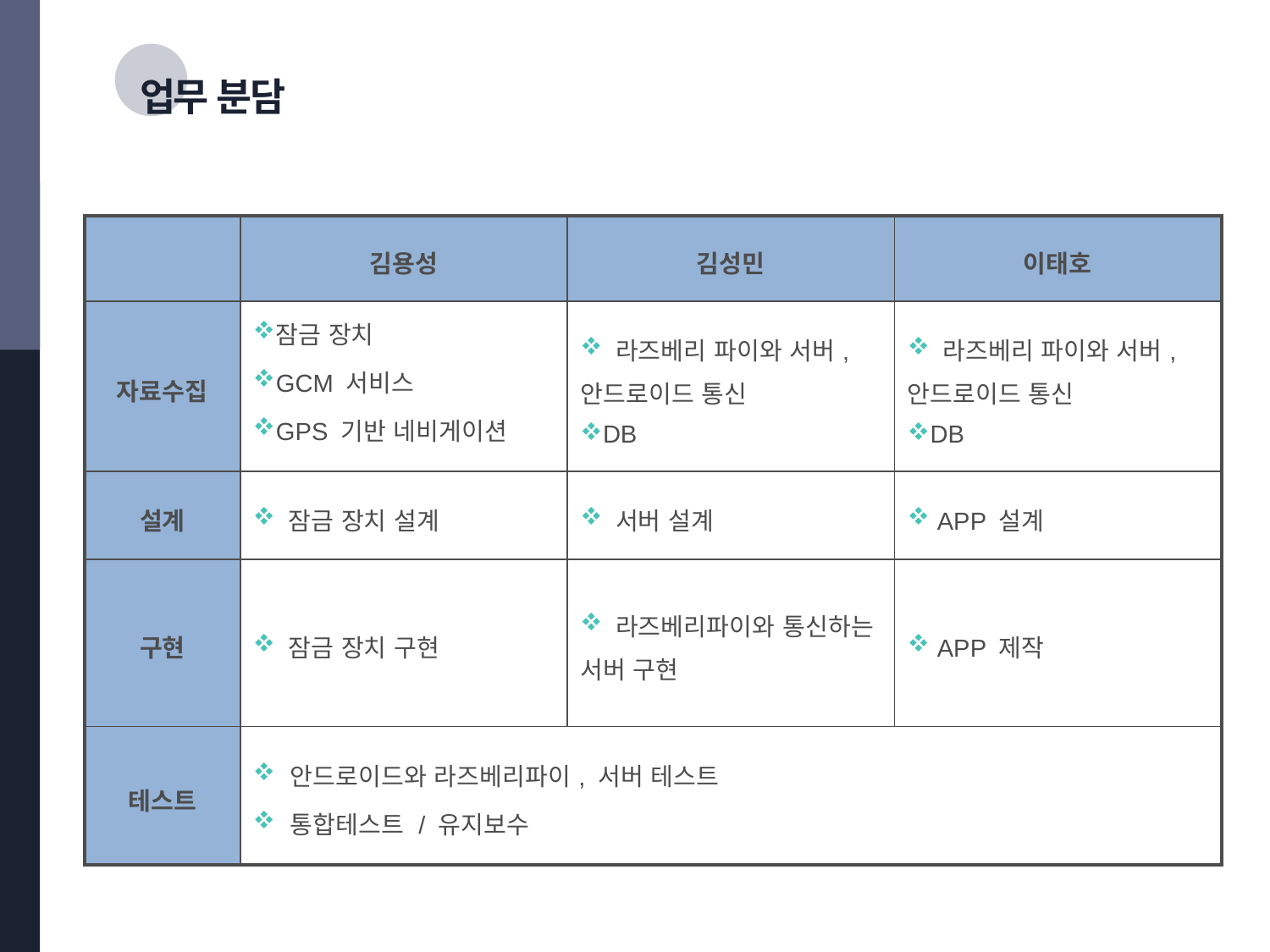

업무 분담

|  | 김용성 | 김성민 | 이태호 |
| --- | --- | --- | --- |
| 자료수집 | 잠금 장치 GCM 서비스 GPS 기반 네비게이션 | 라즈베리 파이와 서버, 안드로이드 통신 DB | 라즈베리 파이와 서버, 안드로이드 통신 DB |
| 설계 | 잠금 장치 설계 | 서버 설계 | APP 설계 |
| 구현 | 잠금 장치 구현 | 라즈베리파이와 통신하는 서버 구현 | APP 제작 |
| 테스트 | 안드로이드와 라즈베리파이, 서버 테스트 통합테스트 / 유지보수 |  |  |